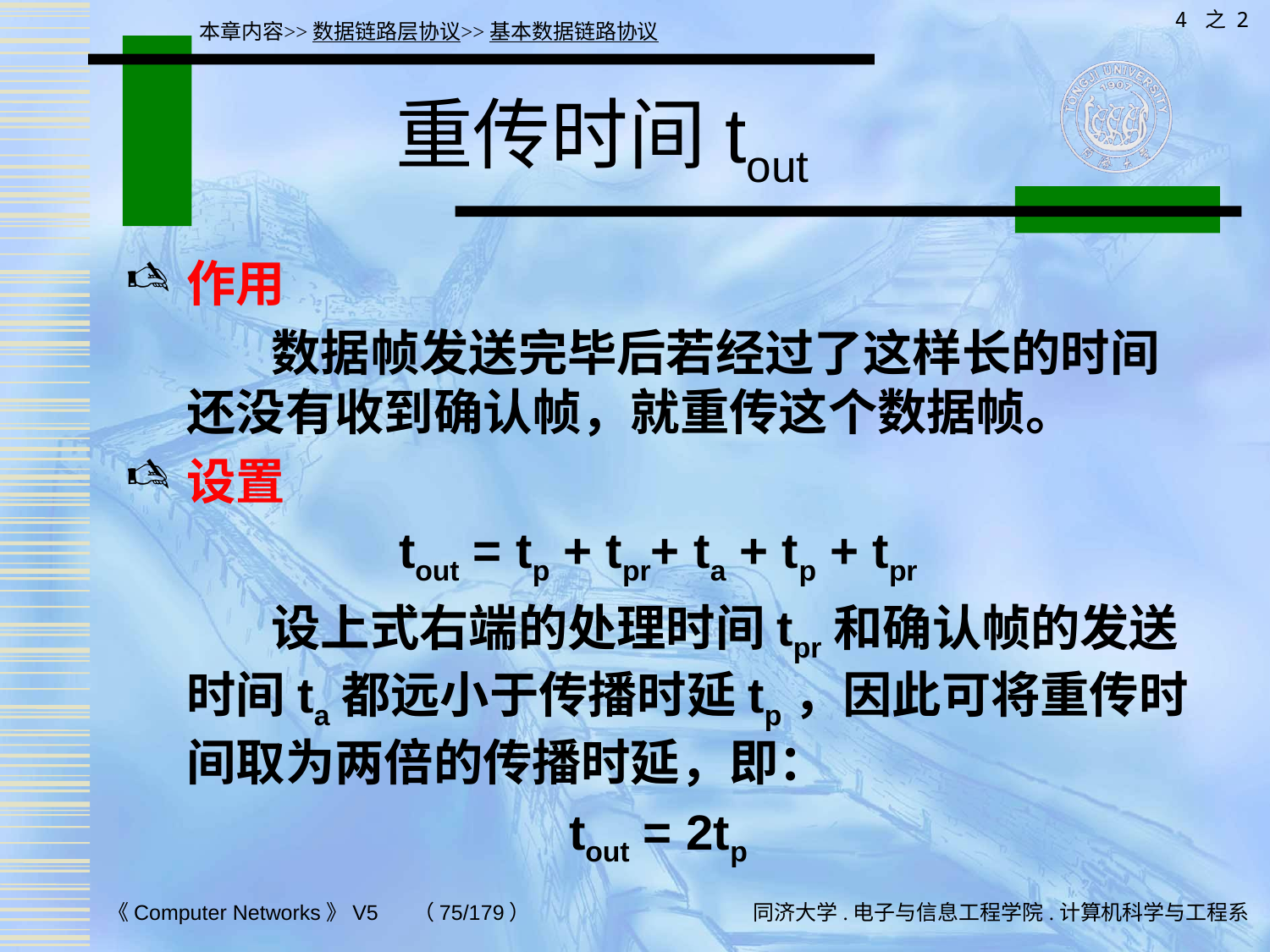

4 之 2
本章内容>>数据链路层协议>>基本数据链路协议
# 重传时间tout
作用
            数据帧发送完毕后若经过了这样长的时间还没有收到确认帧，就重传这个数据帧。
设置
tout = tp + tpr+ ta + tp + tpr
            设上式右端的处理时间tpr和确认帧的发送时间ta都远小于传播时延tp，因此可将重传时间取为两倍的传播时延，即：
tout = 2tp